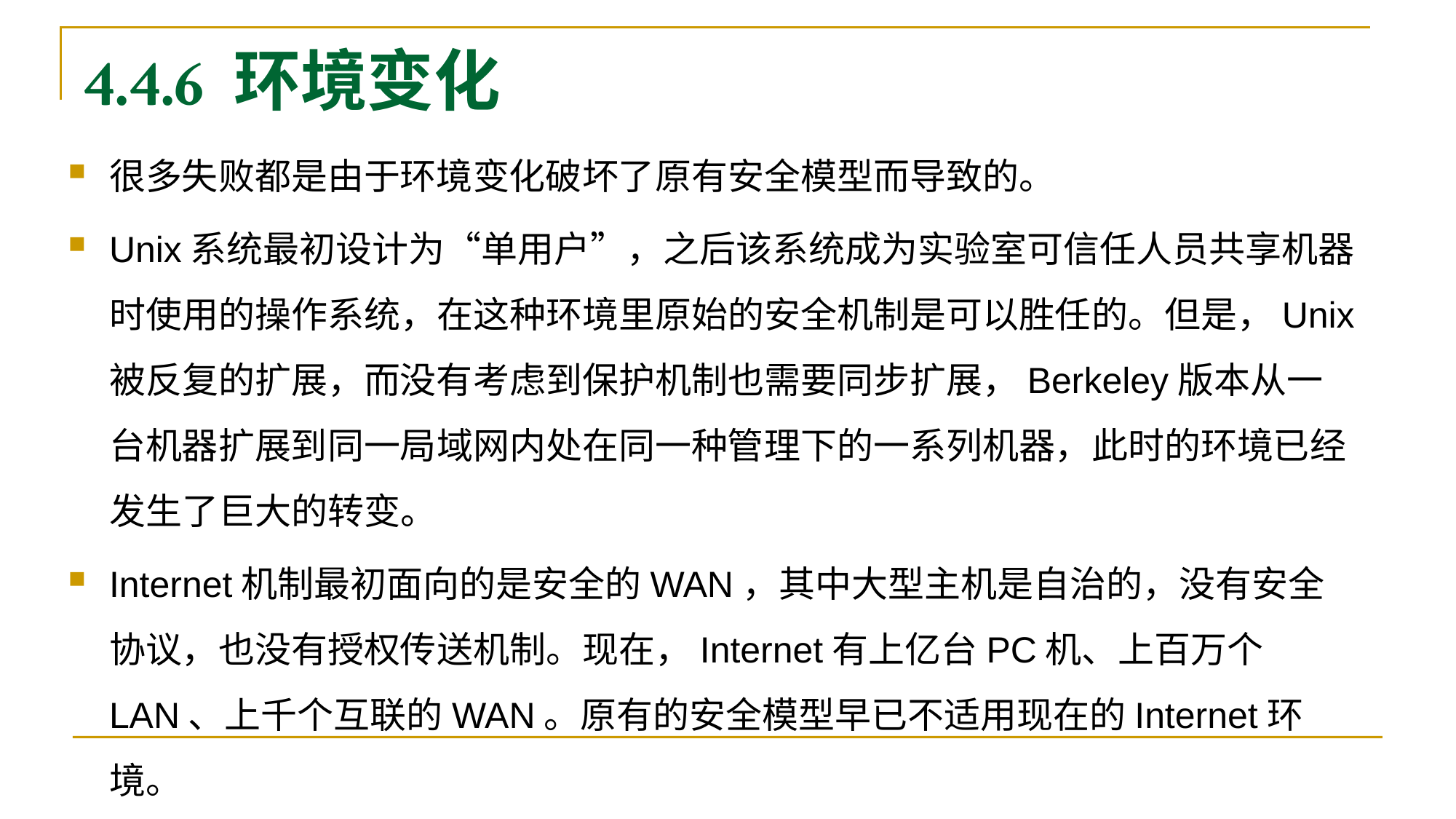

# 4.4.6 环境变化
很多失败都是由于环境变化破坏了原有安全模型而导致的。
Unix系统最初设计为“单用户”，之后该系统成为实验室可信任人员共享机器时使用的操作系统，在这种环境里原始的安全机制是可以胜任的。但是，Unix被反复的扩展，而没有考虑到保护机制也需要同步扩展，Berkeley版本从一台机器扩展到同一局域网内处在同一种管理下的一系列机器，此时的环境已经发生了巨大的转变。
Internet机制最初面向的是安全的WAN，其中大型主机是自治的，没有安全协议，也没有授权传送机制。现在，Internet有上亿台PC机、上百万个LAN、上千个互联的WAN。原有的安全模型早已不适用现在的Internet环境。